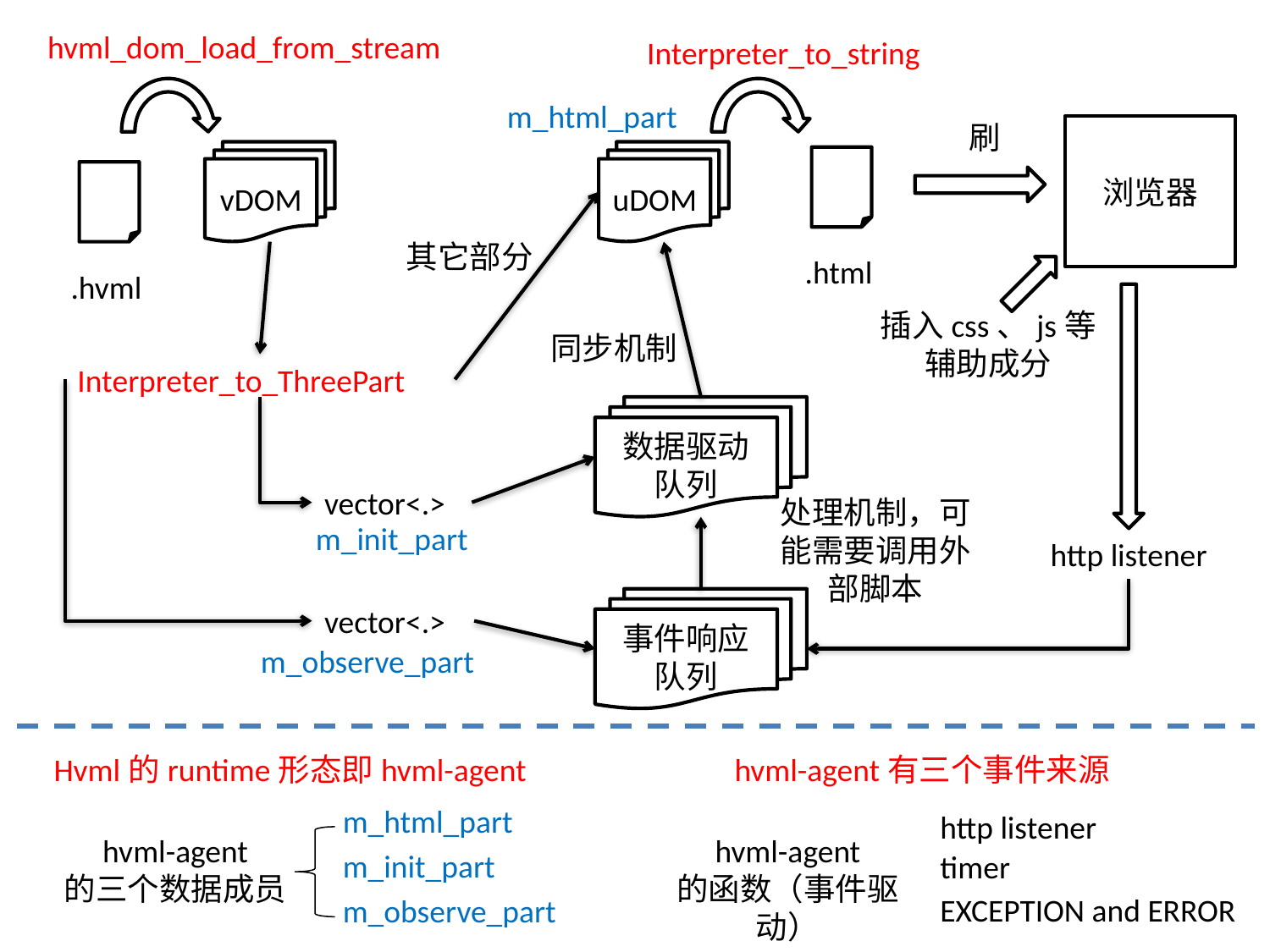

hvml_dom_load_from_stream
Interpreter_to_string

m_html_part
刷
浏览器
vDOM
uDOM

其它部分
.html
.hvml

插入css、js等
辅助成分
同步机制
Interpreter_to_ThreePart

数据驱动
队列
vector<.>
处理机制，可能需要调用外部脚本
m_init_part
http listener
事件响应队列
vector<.>
m_observe_part
Hvml的runtime形态即hvml-agent
hvml-agent有三个事件来源
m_html_part
http listener
hvml-agent
的三个数据成员
hvml-agent
的函数（事件驱动）

m_init_part
timer
EXCEPTION and ERROR
m_observe_part